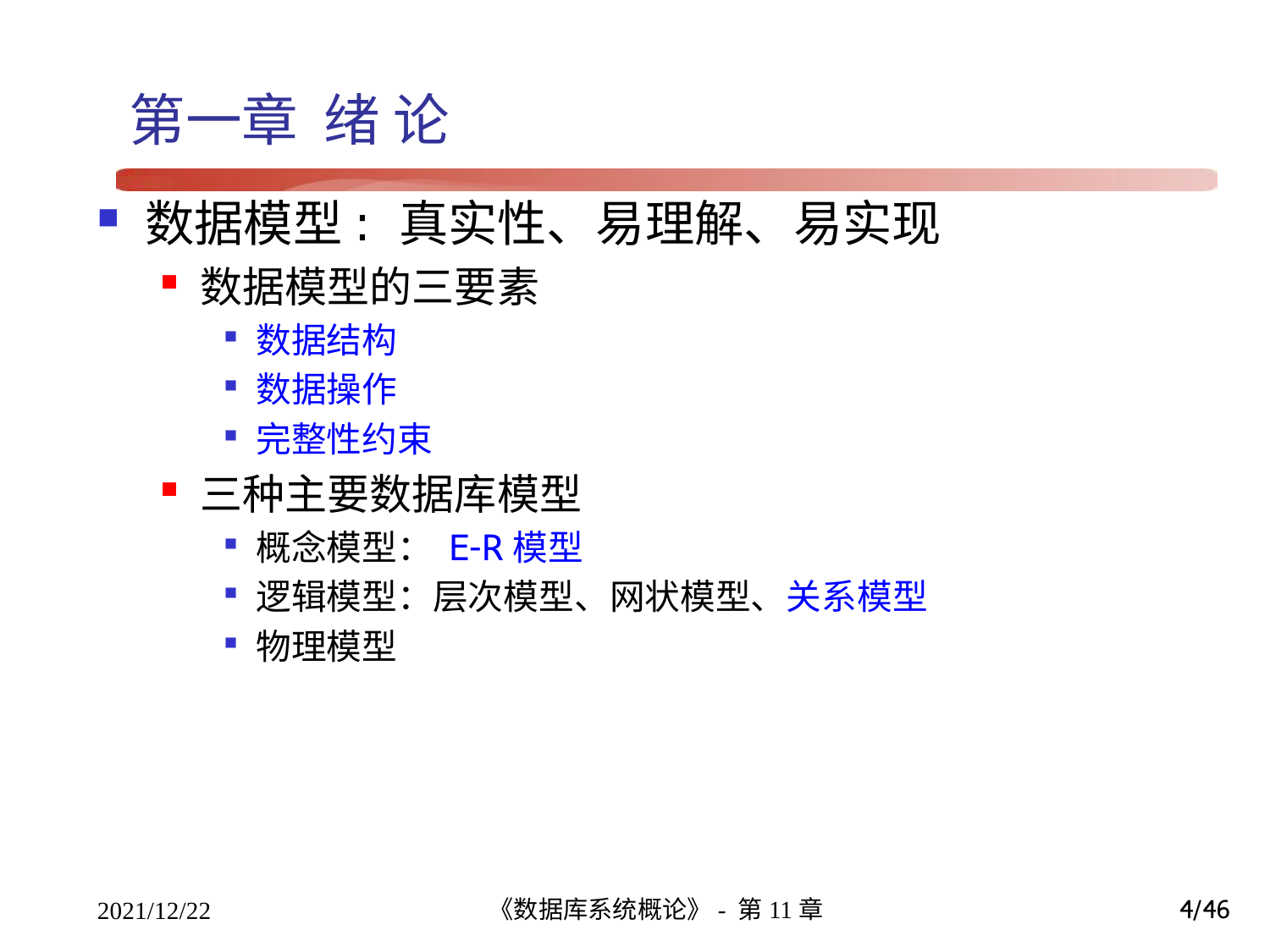

# 第一章  绪 论
数据模型: 真实性、易理解、易实现
数据模型的三要素
数据结构
数据操作
完整性约束
三种主要数据库模型
概念模型： E-R模型
逻辑模型：层次模型、网状模型、关系模型
物理模型

《数据库系统概论》- 第11章
4/46
2021/12/22